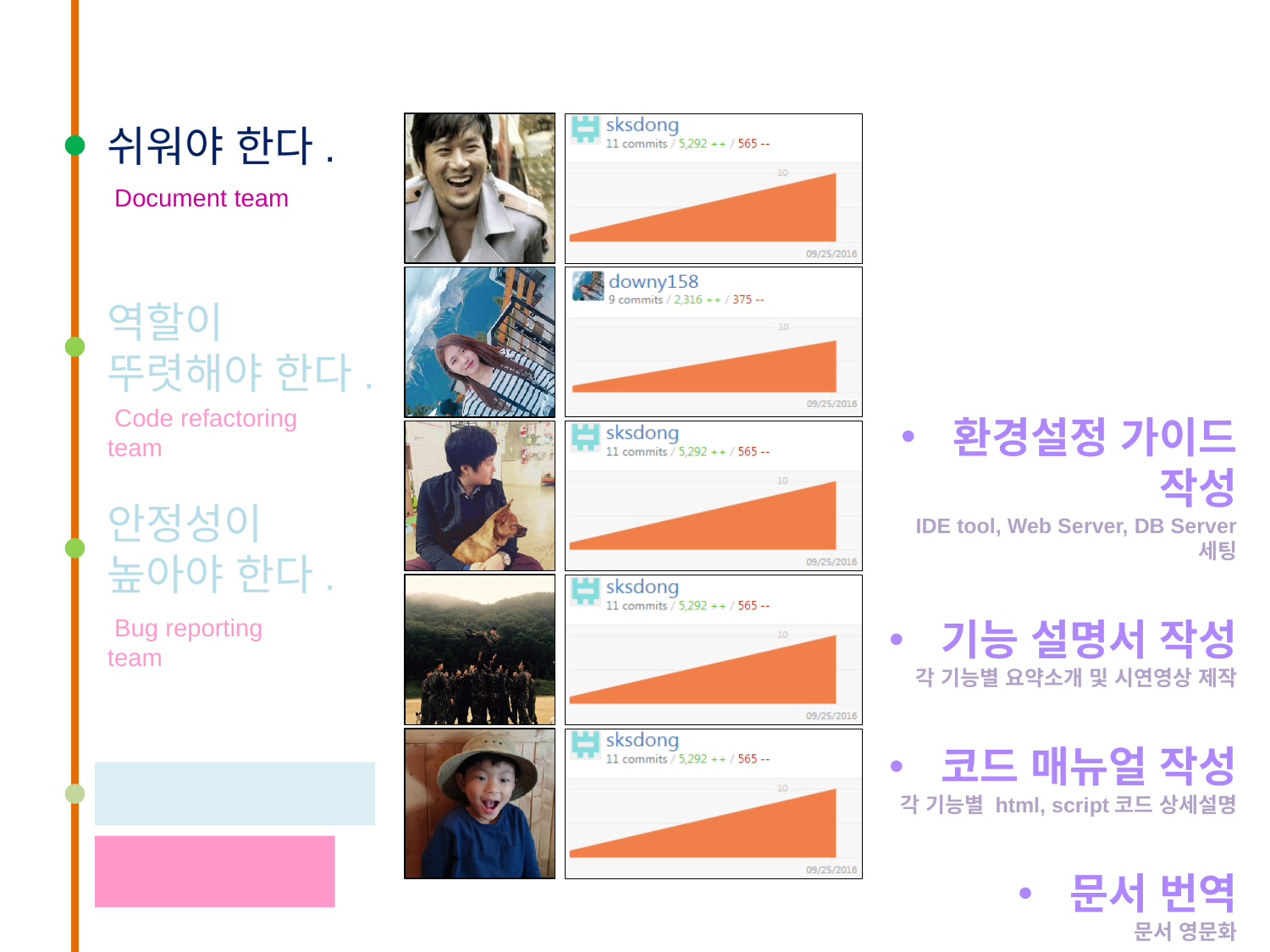

쉬워야 한다.

 Document team

역할이
뚜렷해야 한다.

 Code refactoring team
 환경설정 가이드 작성
IDE tool, Web Server, DB Server 세팅

 기능 설명서 작성
각 기능별 요약소개 및 시연영상 제작

 코드 매뉴얼 작성
각 기능별 html, script코드 상세설명

 문서 번역
문서 영문화

안정성이
높아야 한다.

 Bug reporting team

재밌어야한다.

 Bug reporting team